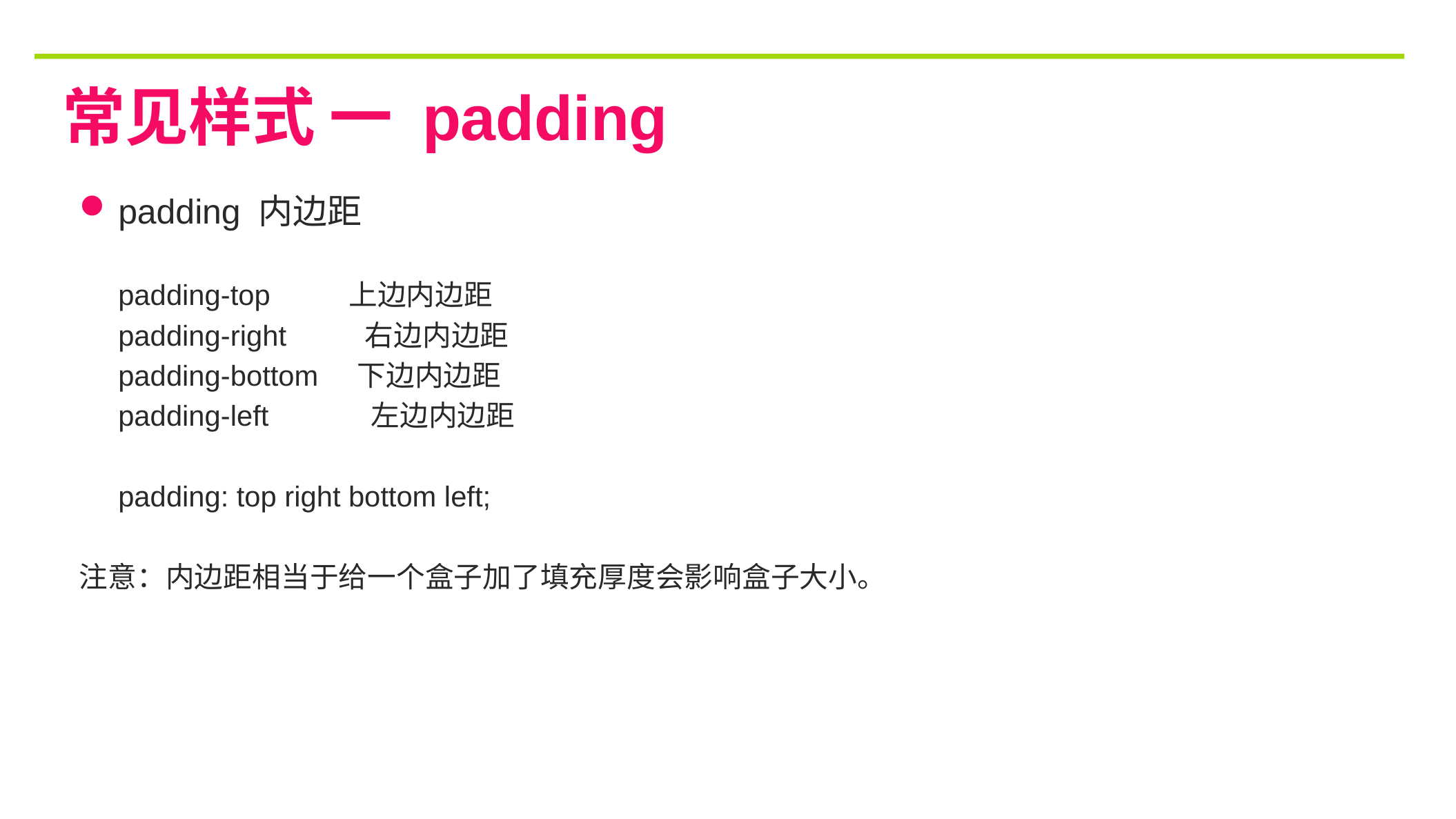

常见样式 一 padding
padding 内边距

	padding-top         上边内边距
	padding-right         右边内边距
	padding-bottom    下边内边距
	padding-left            左边内边距

	padding: top right bottom left;

注意：内边距相当于给一个盒子加了填充厚度会影响盒子大小。